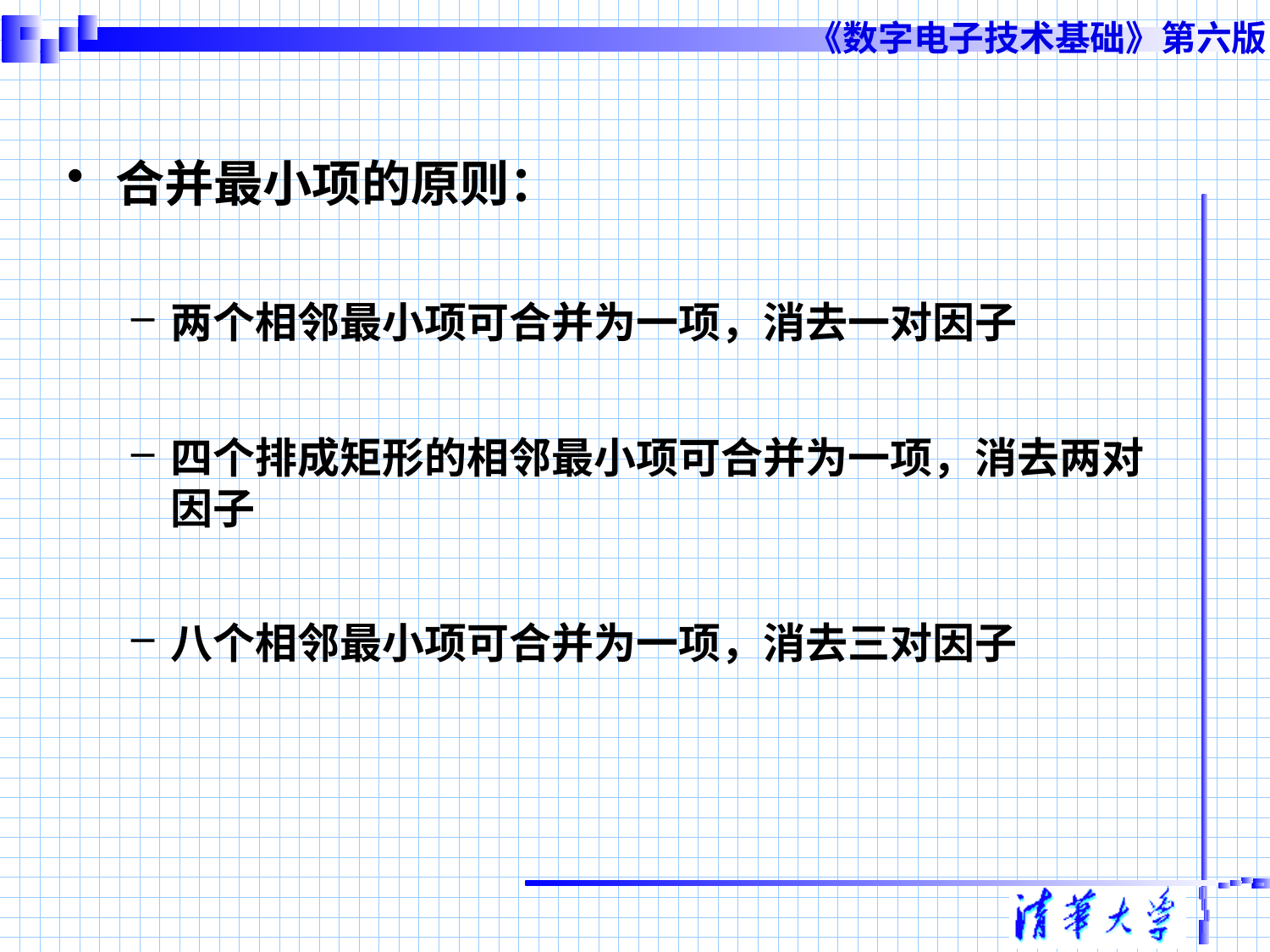

合并最小项的原则：

两个相邻最小项可合并为一项，消去一对因子

四个排成矩形的相邻最小项可合并为一项，消去两对因子

八个相邻最小项可合并为一项，消去三对因子